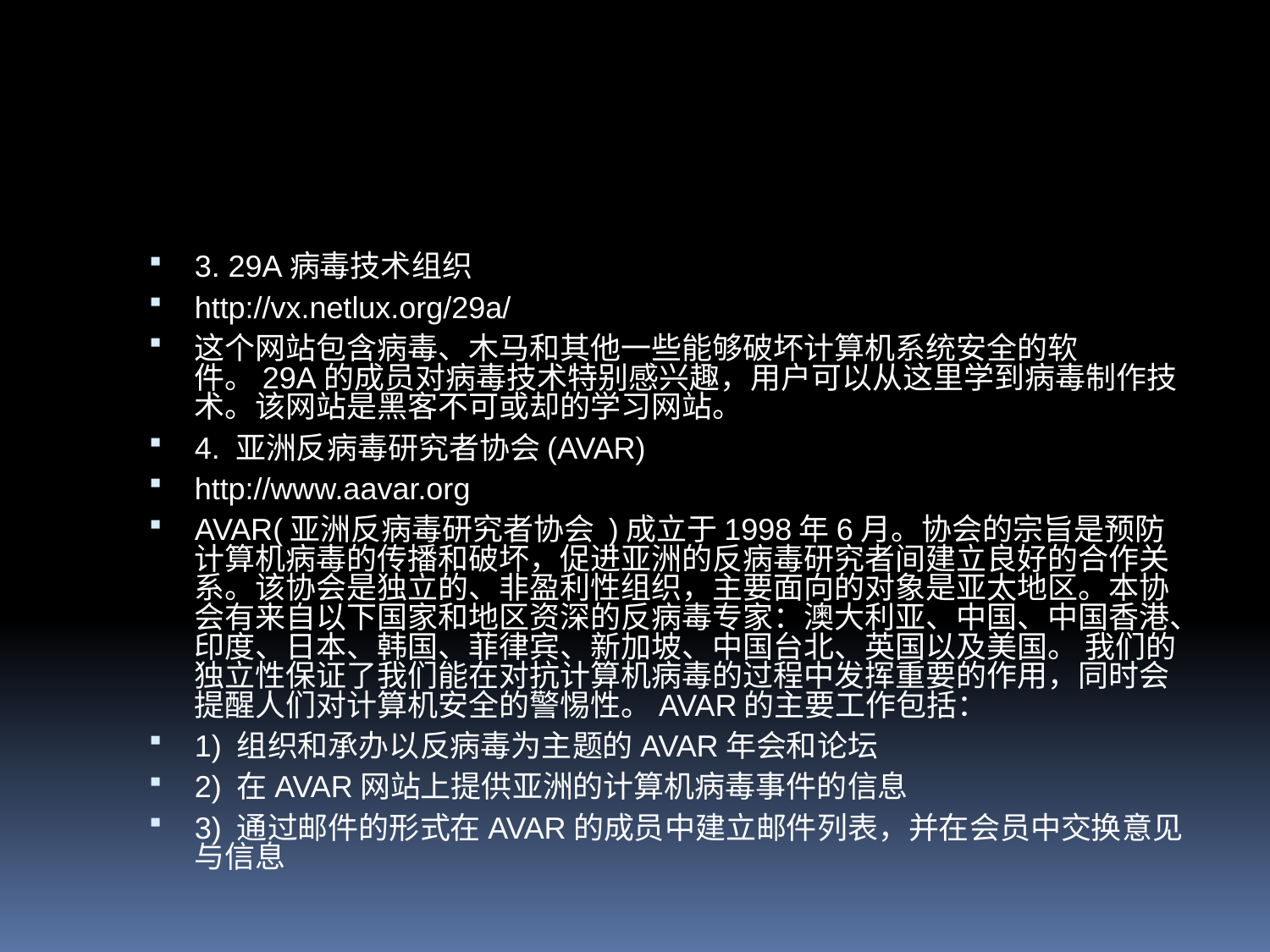

#
3. 29A病毒技术组织
http://vx.netlux.org/29a/
这个网站包含病毒、木马和其他一些能够破坏计算机系统安全的软件。29A的成员对病毒技术特别感兴趣，用户可以从这里学到病毒制作技术。该网站是黑客不可或却的学习网站。
4. 亚洲反病毒研究者协会(AVAR)
http://www.aavar.org
AVAR(亚洲反病毒研究者协会 )成立于1998年6月。协会的宗旨是预防计算机病毒的传播和破坏，促进亚洲的反病毒研究者间建立良好的合作关系。该协会是独立的、非盈利性组织，主要面向的对象是亚太地区。本协会有来自以下国家和地区资深的反病毒专家：澳大利亚、中国、中国香港、印度、日本、韩国、菲律宾、新加坡、中国台北、英国以及美国。 我们的独立性保证了我们能在对抗计算机病毒的过程中发挥重要的作用，同时会提醒人们对计算机安全的警惕性。AVAR的主要工作包括：
1) 组织和承办以反病毒为主题的AVAR年会和论坛
2) 在AVAR网站上提供亚洲的计算机病毒事件的信息
3) 通过邮件的形式在AVAR的成员中建立邮件列表，并在会员中交换意见与信息